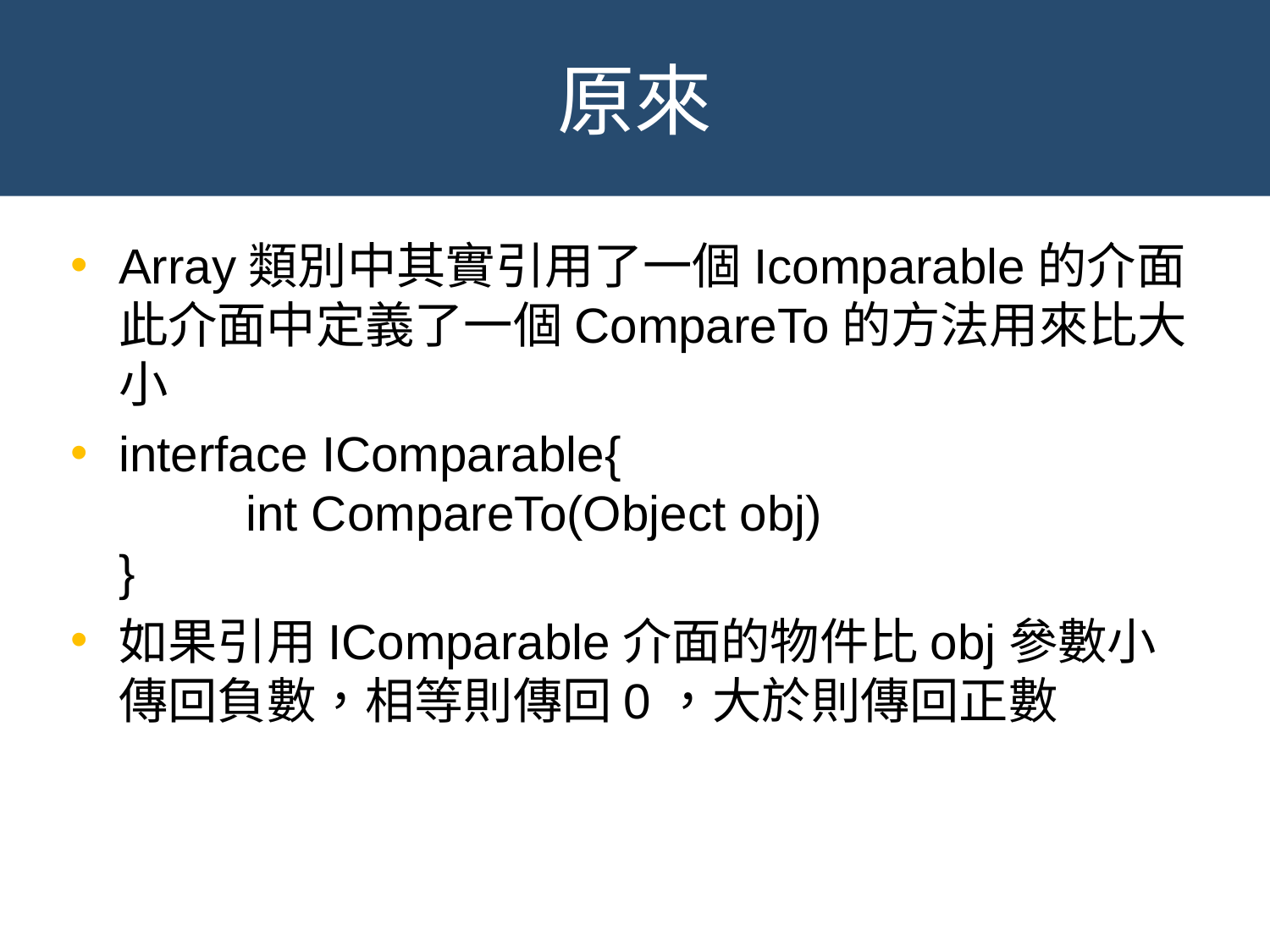

# 原來
Array類別中其實引用了一個Icomparable的介面
此介面中定義了一個CompareTo的方法用來比大小
interface IComparable{
	int CompareTo(Object obj)
}
如果引用IComparable介面的物件比obj參數小傳回負數，相等則傳回0，大於則傳回正數